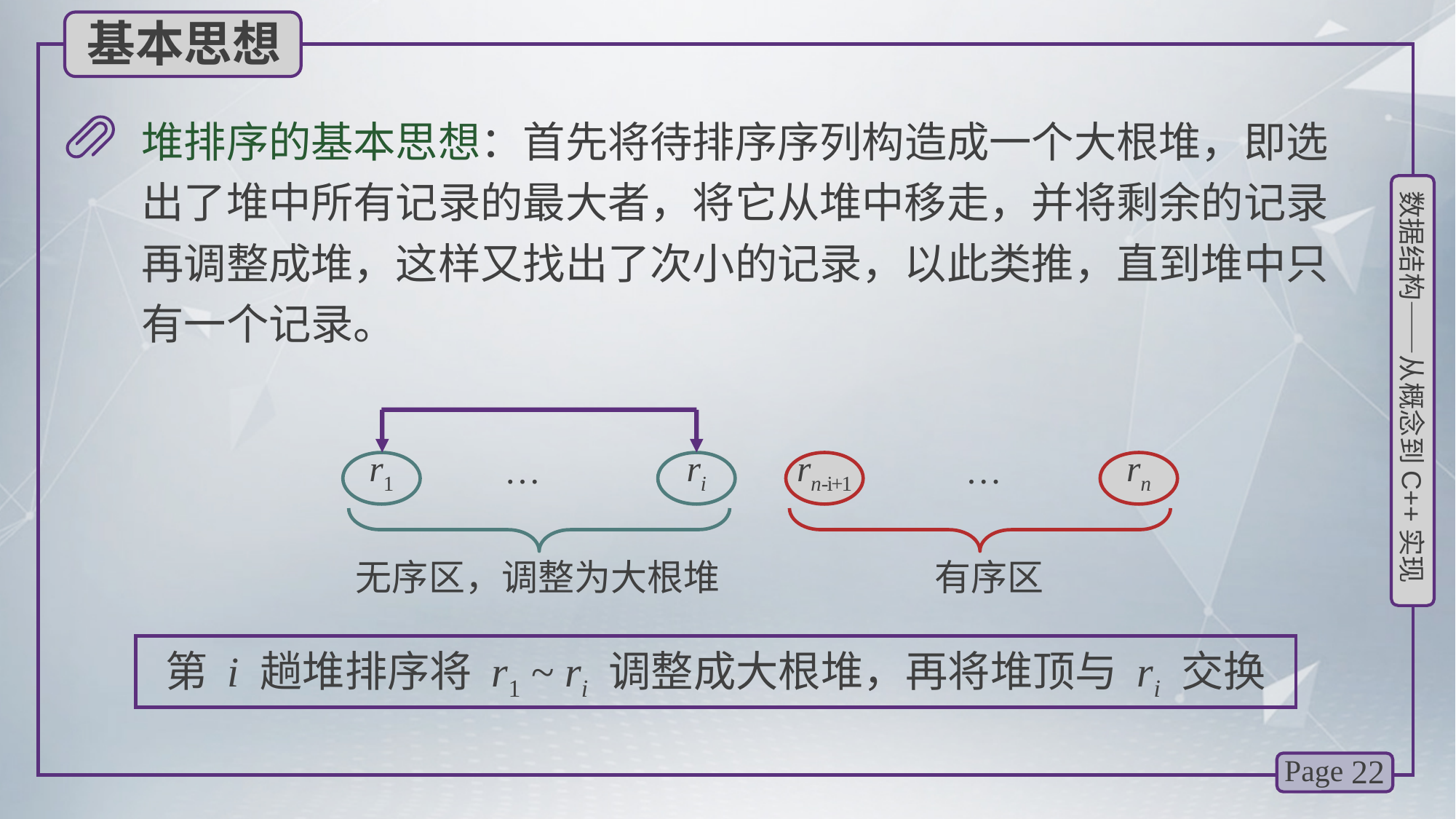

基本思想

堆排序的基本思想：首先将待排序序列构造成一个大根堆，即选出了堆中所有记录的最大者，将它从堆中移走，并将剩余的记录再调整成堆，这样又找出了次小的记录，以此类推，直到堆中只有一个记录。

r1
…
ri
rn-i+1
…
rn

无序区，调整为大根堆

有序区
第 i 趟堆排序将 r1 ~ ri 调整成大根堆，再将堆顶与 ri 交换